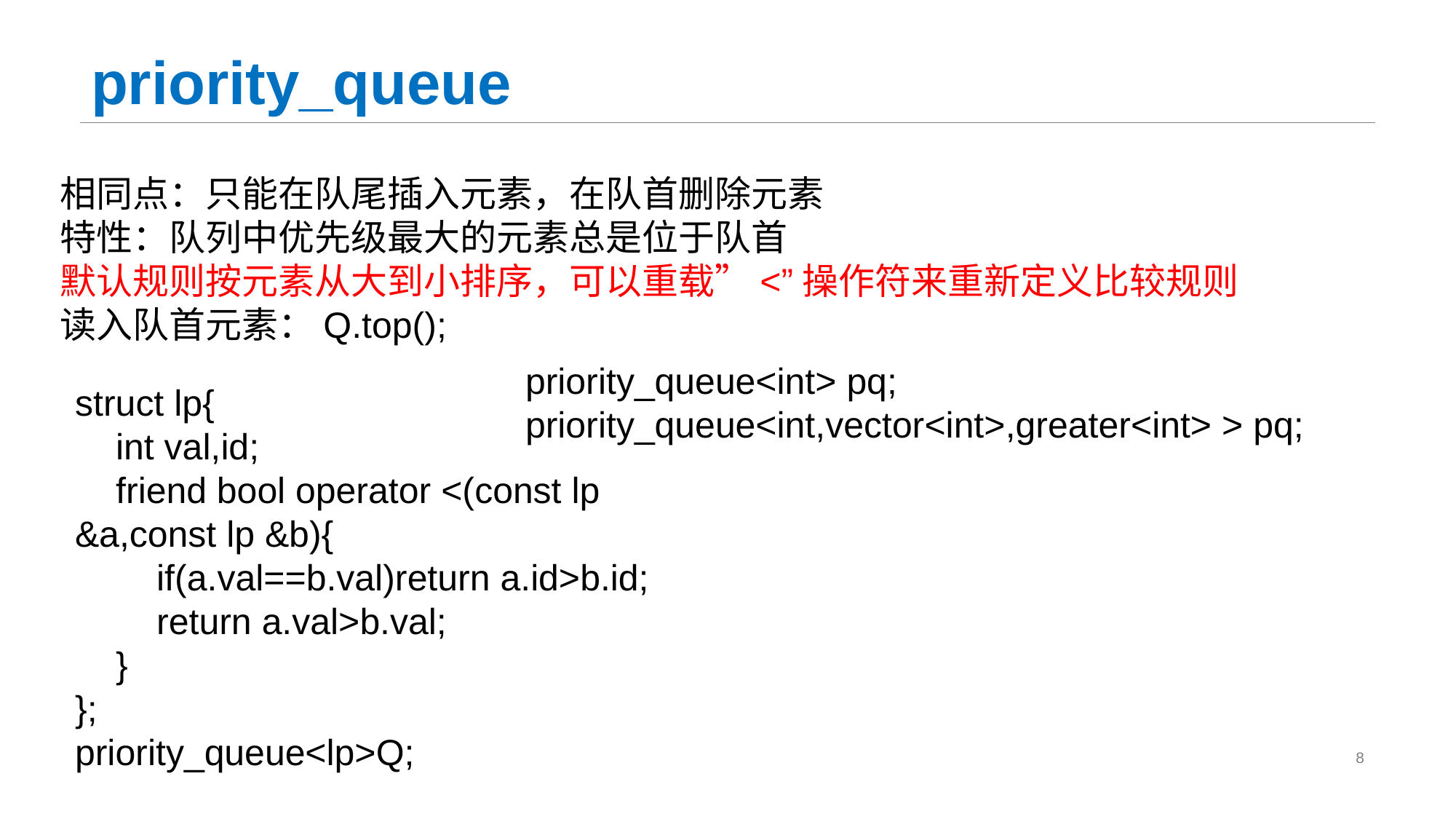

# priority_queue
相同点：只能在队尾插入元素，在队首删除元素
特性：队列中优先级最大的元素总是位于队首
默认规则按元素从大到小排序，可以重载”<”操作符来重新定义比较规则
读入队首元素：Q.top();
priority_queue<int> pq;
priority_queue<int,vector<int>,greater<int> > pq;
struct lp{
    int val,id;
    friend bool operator <(const lp &a,const lp &b){
        if(a.val==b.val)return a.id>b.id;
        return a.val>b.val;
    }
};
priority_queue<lp>Q;
8